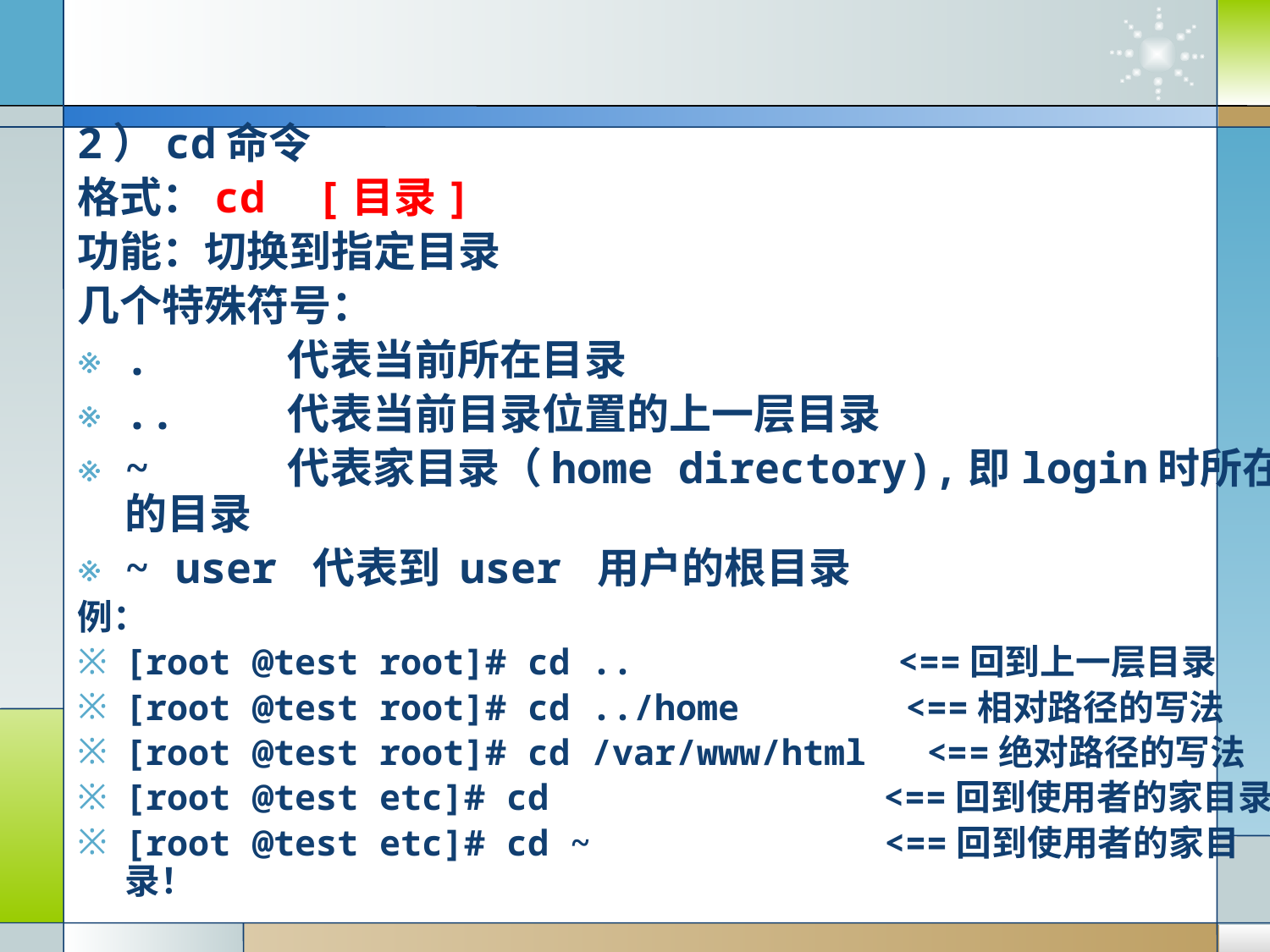

2）cd命令
格式：cd  [目录]
功能：切换到指定目录
几个特殊符号：
.     代表当前所在目录
..    代表当前目录位置的上一层目录
~     代表家目录（home directory),即login时所在的目录
~ user 代表到 user 用户的根目录
例：
[root @test root]# cd ..　　　　　　　<==回到上一层目录
[root @test root]# cd ../home　　　　 <==相对路径的写法
[root @test root]# cd /var/www/html　 <==绝对路径的写法
[root @test etc]# cd　　　　　　　　　<==回到使用者的家目录
[root @test etc]# cd ~ 　　　　　　　 <==回到使用者的家目录！

39